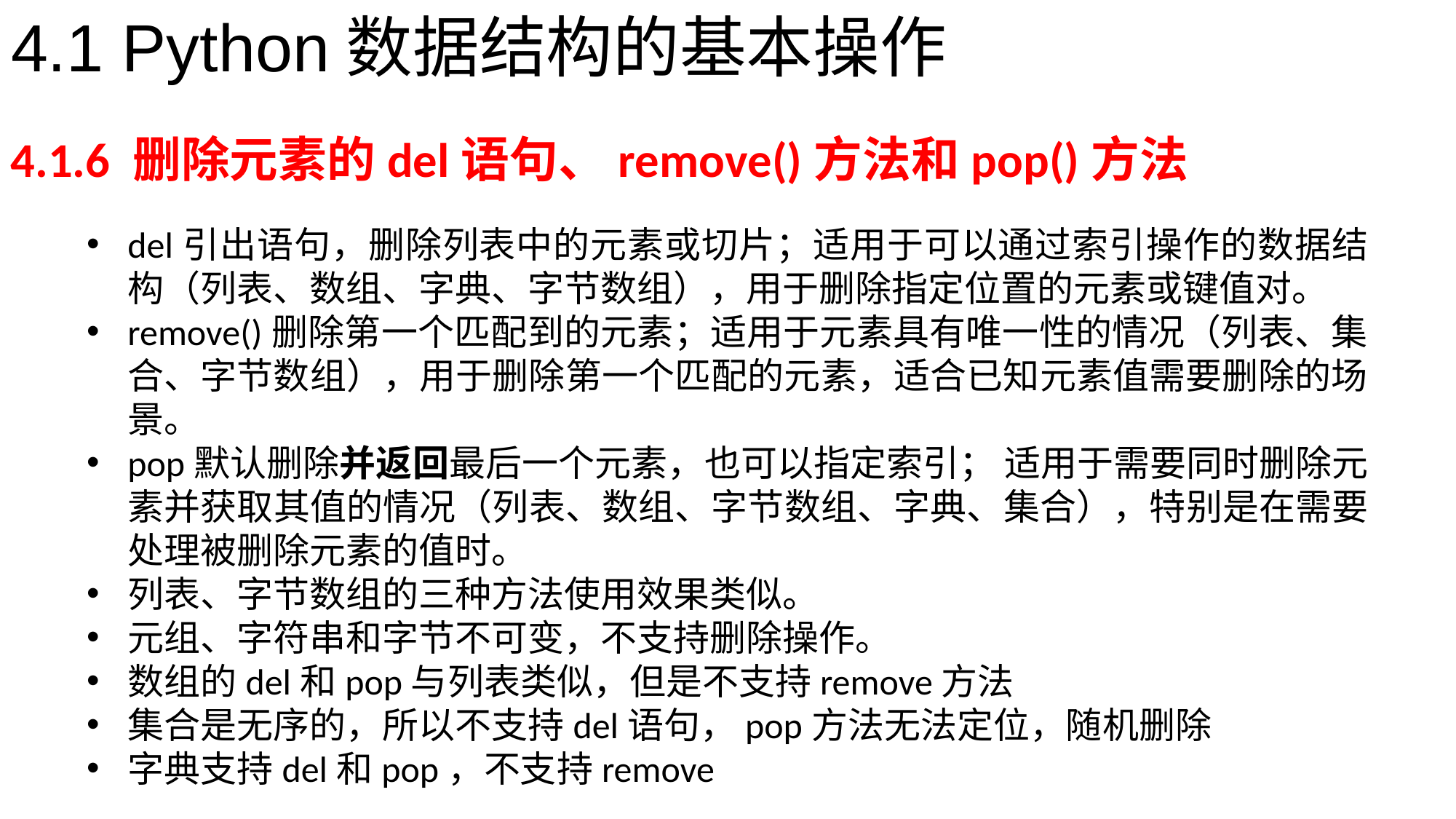

# 4.1 Python数据结构的基本操作
4.1.6 删除元素的del语句、remove()方法和pop()方法
del引出语句，删除列表中的元素或切片；适用于可以通过索引操作的数据结构（列表、数组、字典、字节数组），用于删除指定位置的元素或键值对。
remove()删除第一个匹配到的元素；适用于元素具有唯一性的情况（列表、集合、字节数组），用于删除第一个匹配的元素，适合已知元素值需要删除的场景。
pop默认删除并返回最后一个元素，也可以指定索引； 适用于需要同时删除元素并获取其值的情况（列表、数组、字节数组、字典、集合），特别是在需要处理被删除元素的值时。
列表、字节数组的三种方法使用效果类似。
元组、字符串和字节不可变，不支持删除操作。
数组的del和pop与列表类似，但是不支持remove方法
集合是无序的，所以不支持del语句，pop方法无法定位，随机删除
字典支持del和pop，不支持remove